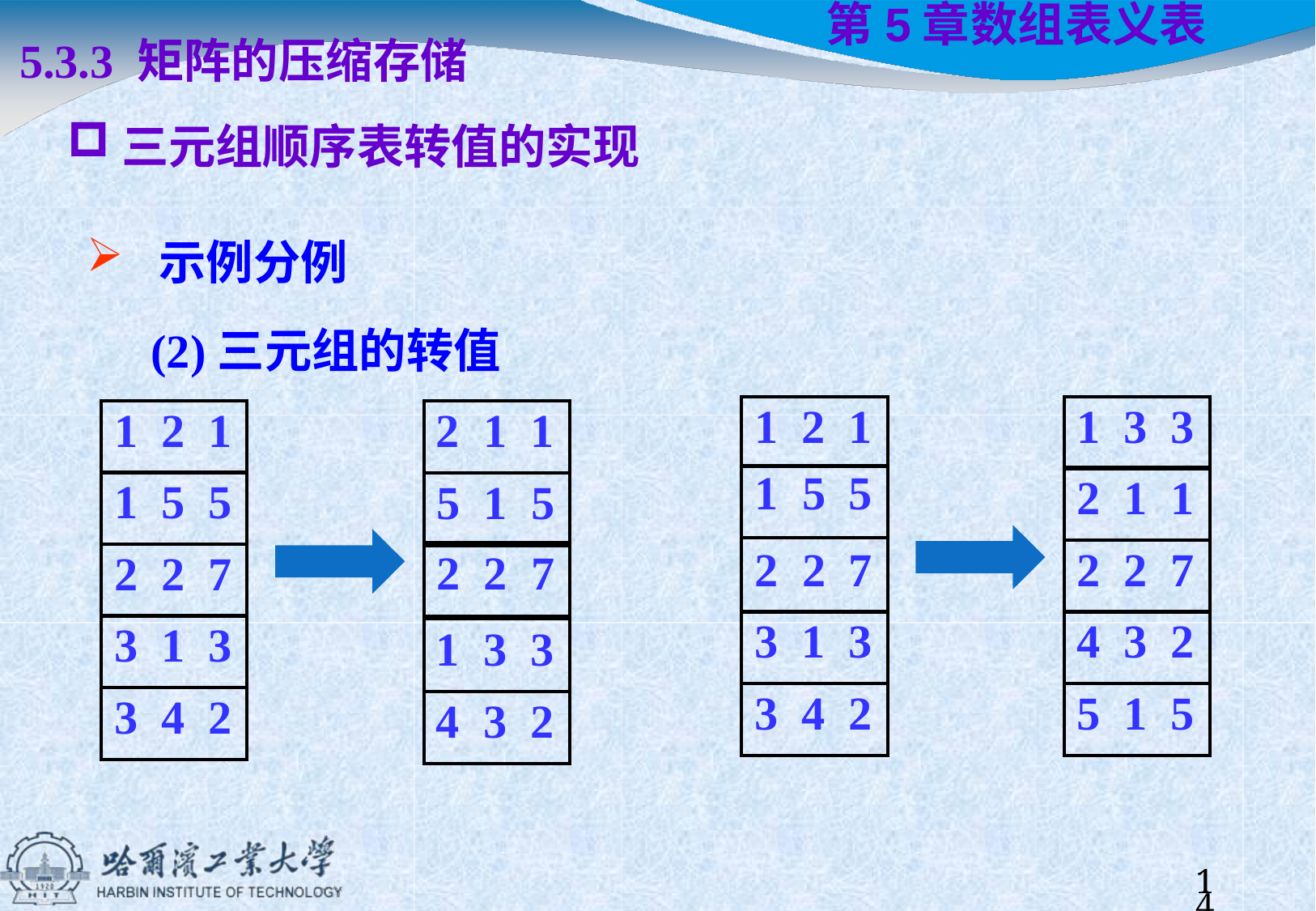

5.3.3 矩阵的压缩存储
三元组顺序表转值的实现

示例分例
(2)三元组的转值
# 第5章	数组表义表
| 1 | 2 | 1 |
| --- | --- | --- |
| 1 | 5 | 5 |
| 2 | 2 | 7 |
| 3 | 1 | 3 |
| 3 | 4 | 2 |
| 1 | 3 | 3 |
| --- | --- | --- |
| 2 | 1 | 1 |
| 2 | 2 | 7 |
| 4 | 3 | 2 |
| 5 | 1 | 5 |
| 1 | 2 | 1 |
| --- | --- | --- |
| 1 | 5 | 5 |
| 2 | 2 | 7 |
| 3 | 1 | 3 |
| 3 | 4 | 2 |
| 2 | 1 | 1 |
| --- | --- | --- |
| 5 | 1 | 5 |
| 2 | 2 | 7 |
| 1 | 3 | 3 |
| 4 | 3 | 2 |

14